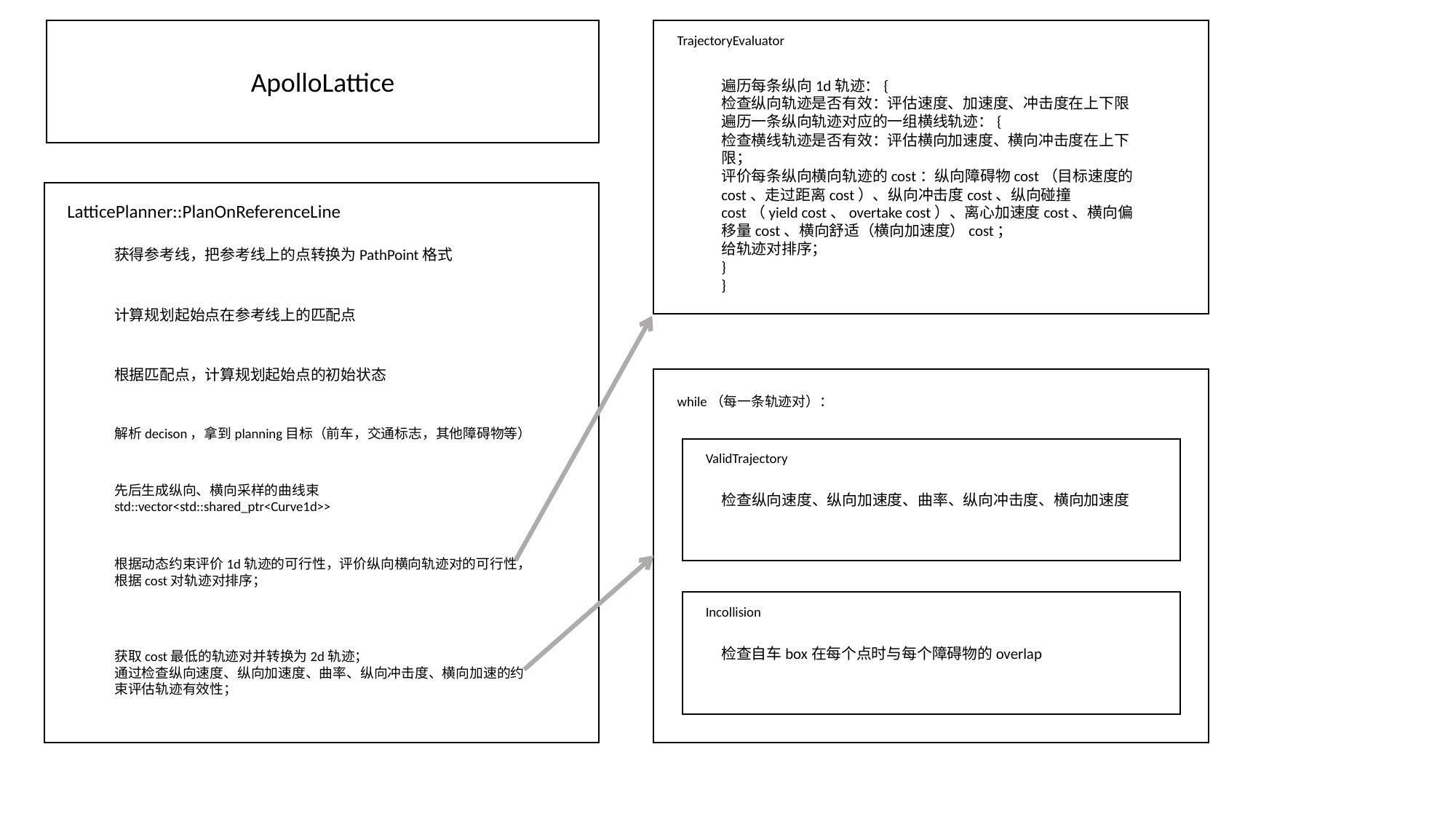

ApolloLattice

TrajectoryEvaluator
遍历每条纵向1d轨迹：{
检查纵向轨迹是否有效：评估速度、加速度、冲击度在上下限
遍历一条纵向轨迹对应的一组横线轨迹：{
检查横线轨迹是否有效：评估横向加速度、横向冲击度在上下限；
评价每条纵向横向轨迹的cost：纵向障碍物cost（目标速度的cost、走过距离cost）、纵向冲击度cost、纵向碰撞cost（yield cost、overtake cost）、离心加速度cost、横向偏移量cost、横向舒适（横向加速度）cost；
给轨迹对排序；
}
}

LatticePlanner::PlanOnReferenceLine
获得参考线，把参考线上的点转换为PathPoint格式
计算规划起始点在参考线上的匹配点
根据匹配点，计算规划起始点的初始状态
解析decison，拿到planning目标（前车，交通标志，其他障碍物等）
先后生成纵向、横向采样的曲线束
std::vector<std::shared_ptr<Curve1d>>
根据动态约束评价1d轨迹的可行性，评价纵向横向轨迹对的可行性，根据cost对轨迹对排序；
获取cost最低的轨迹对并转换为2d轨迹；
通过检查纵向速度、纵向加速度、曲率、纵向冲击度、横向加速的约束评估轨迹有效性；

while（每一条轨迹对）：

ValidTrajectory
检查纵向速度、纵向加速度、曲率、纵向冲击度、横向加速度

Incollision
检查自车box在每个点时与每个障碍物的overlap